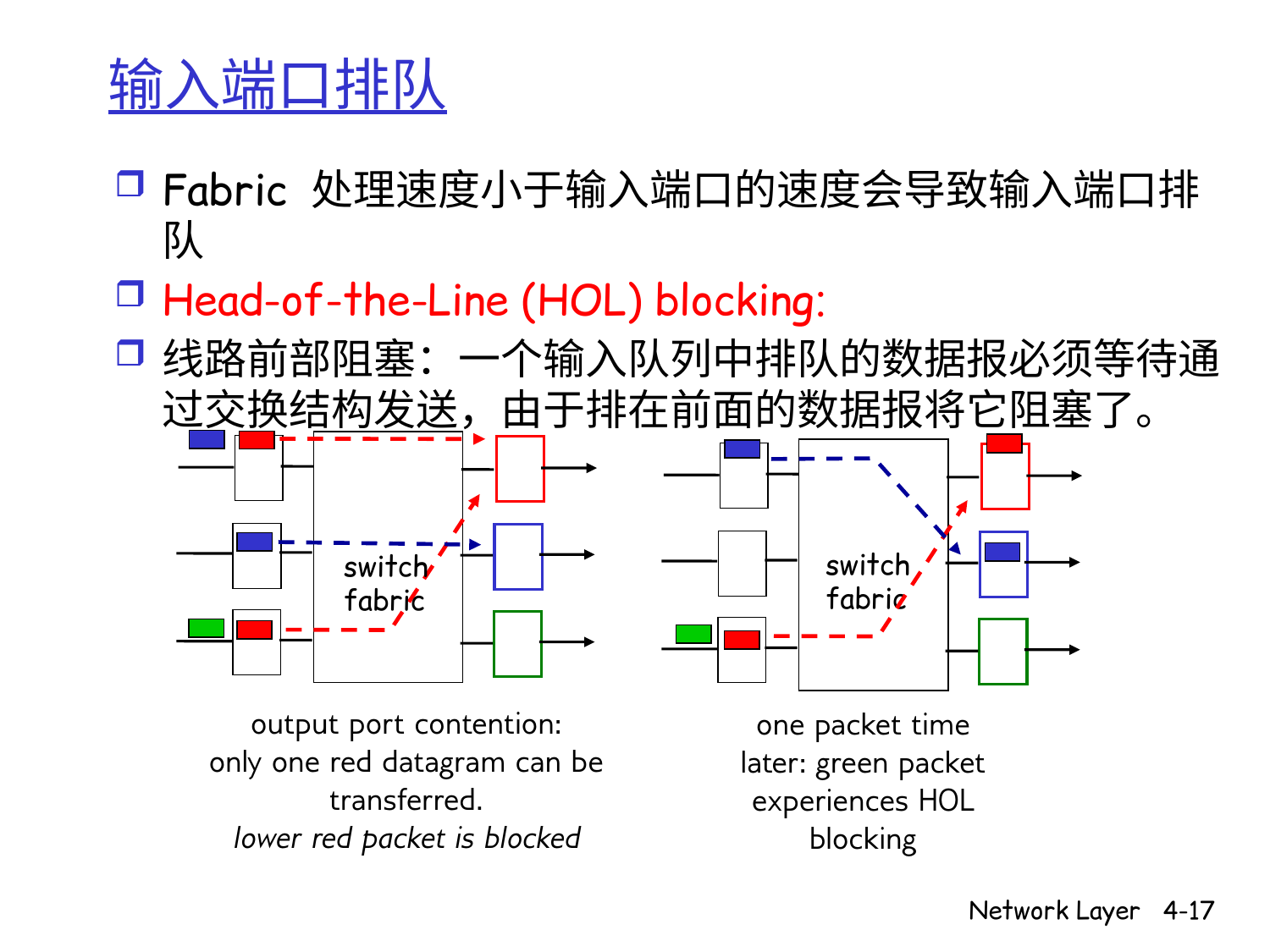

# 输入端口排队
Fabric 处理速度小于输入端口的速度会导致输入端口排队
Head-of-the-Line (HOL) blocking:
线路前部阻塞：一个输入队列中排队的数据报必须等待通过交换结构发送，由于排在前面的数据报将它阻塞了。

switch
fabric

one packet time later: green packet experiences HOL blocking

switch
fabric

output port contention:
only one red datagram can be transferred.
lower red packet is blocked
Network Layer
4-17